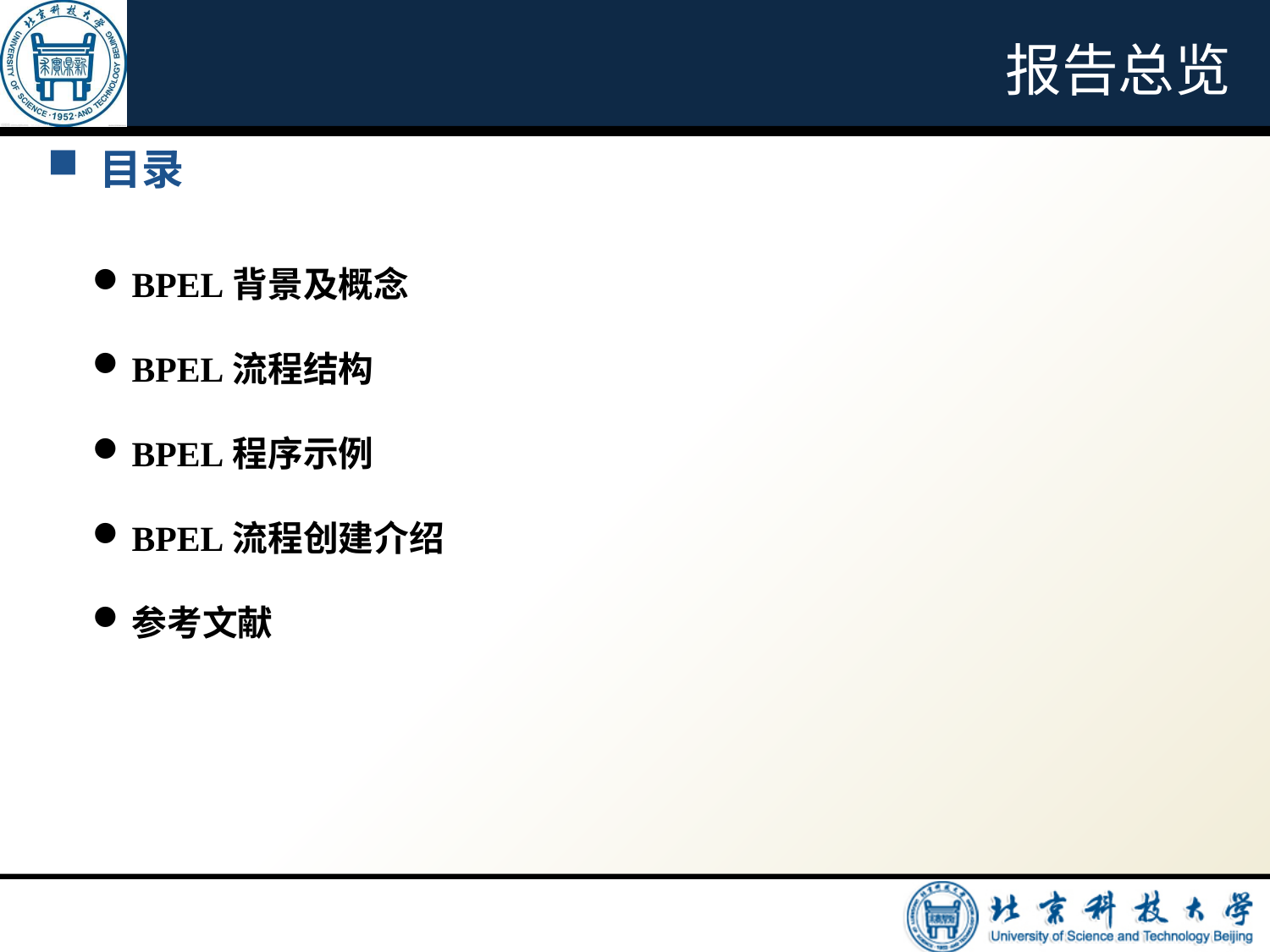

# 报告总览
 目录
BPEL背景及概念
BPEL流程结构
BPEL程序示例
BPEL流程创建介绍
参考文献